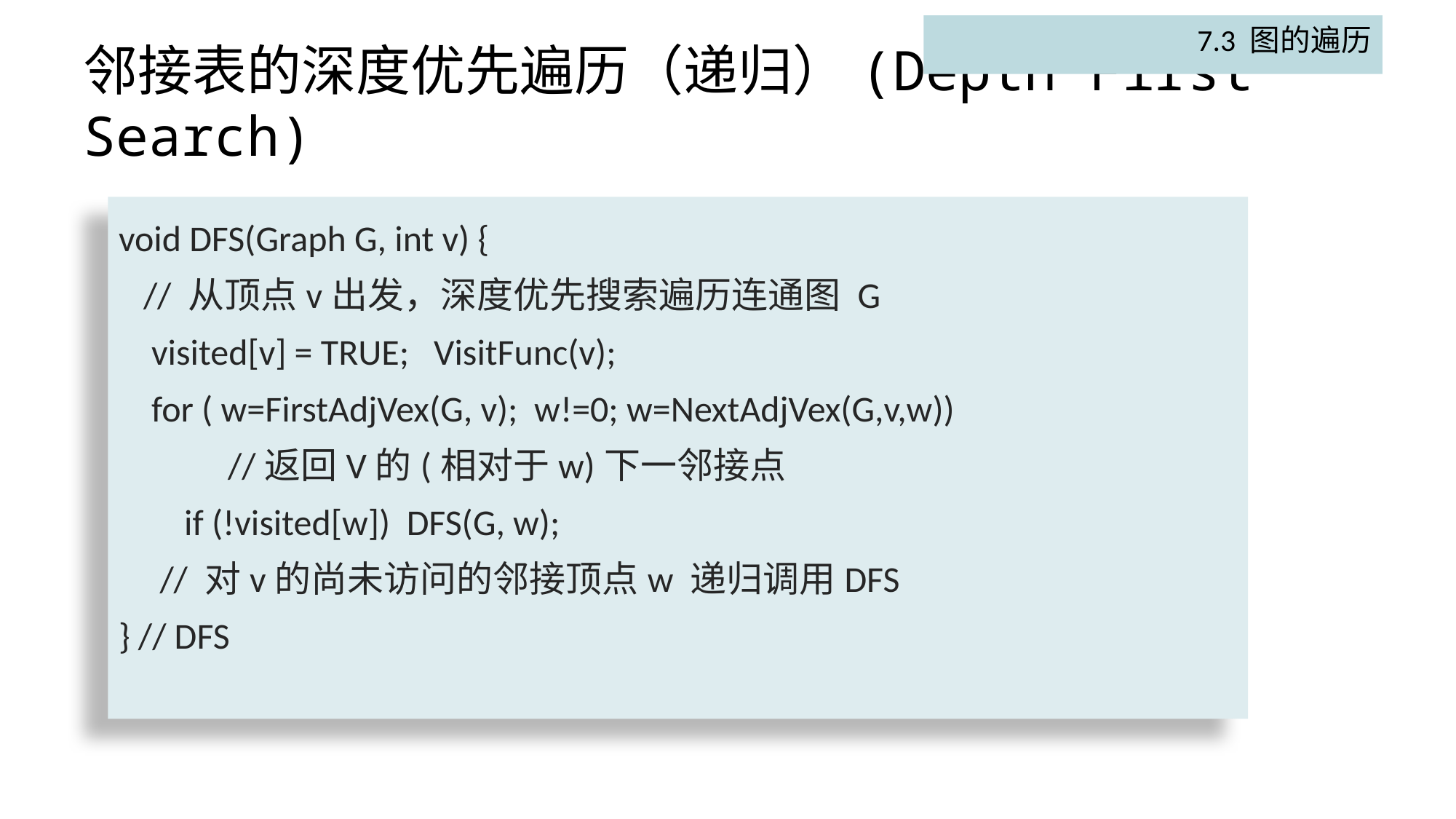

7.3 图的遍历
# 邻接表的深度优先遍历（递归）(Depth First Search)
void DFS(Graph G, int v) {
   // 从顶点v出发，深度优先搜索遍历连通图 G
    visited[v] = TRUE;   VisitFunc(v);
    for ( w=FirstAdjVex(G, v);  w!=0; w=NextAdjVex(G,v,w))
	//返回V的(相对于w)下一邻接点
        if (!visited[w])  DFS(G, w);
     // 对v的尚未访问的邻接顶点w 递归调用DFS
} // DFS